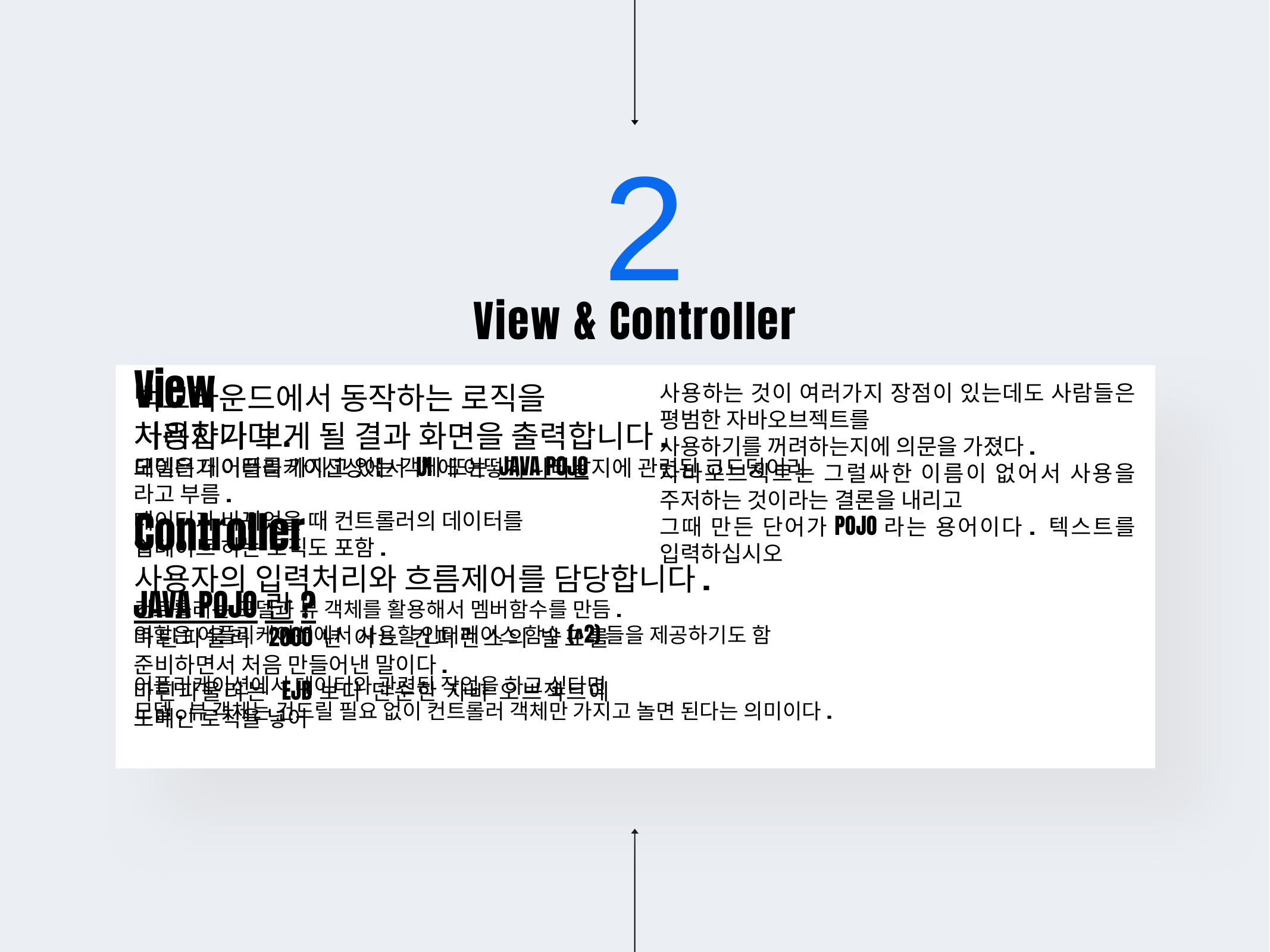

2
# View & Controller
View
사용자가 보게 될 결과 화면을 출력합니다.
데이터가 어플리케이션상에서 UI에 어떻게 나타날지에 관련된 코드덩어리

Controller
사용자의 입력처리와 흐름제어를 담당합니다.
컨트롤러는 모델과 뷰 객체를 활용해서 멤버함수를 만듬.
역할은 어플리케이션에서 사용할 인터페이스 함수(^2)들을 제공하기도 함

어플리케이션에서 데이터와 관련된 작업을 하고 싶다면
모델,뷰 객체는 건드릴 필요 없이 컨트롤러 객체만 가지고 놀면 된다는 의미이다.

백그라운드에서 동작하는 로직을 처리합니다.
모델은 데이터를 가지고 있는 객체 또는 JAVA POJO라고 부름.
데이터가 바뀌었을 때 컨트롤러의 데이터를 업데이트 하는 로직도 포함.

JAVA POJO란?
마틴파울러 2000년 어느 컨퍼런스의 발표를 준비하면서 처음 만들어낸 말이다.
마틴파울러는 EJB보다 단순한 자바 오브젝트에 도메인 로직을 넣어
사용하는 것이 여러가지 장점이 있는데도 사람들은 평범한 자바오브젝트를
사용하기를 꺼려하는지에 의문을 가졌다.
자바오브젝트는 그럴싸한 이름이 없어서 사용을 주저하는 것이라는 결론을 내리고
그때 만든 단어가POJO라는 용어이다. 텍스트를 입력하십시오